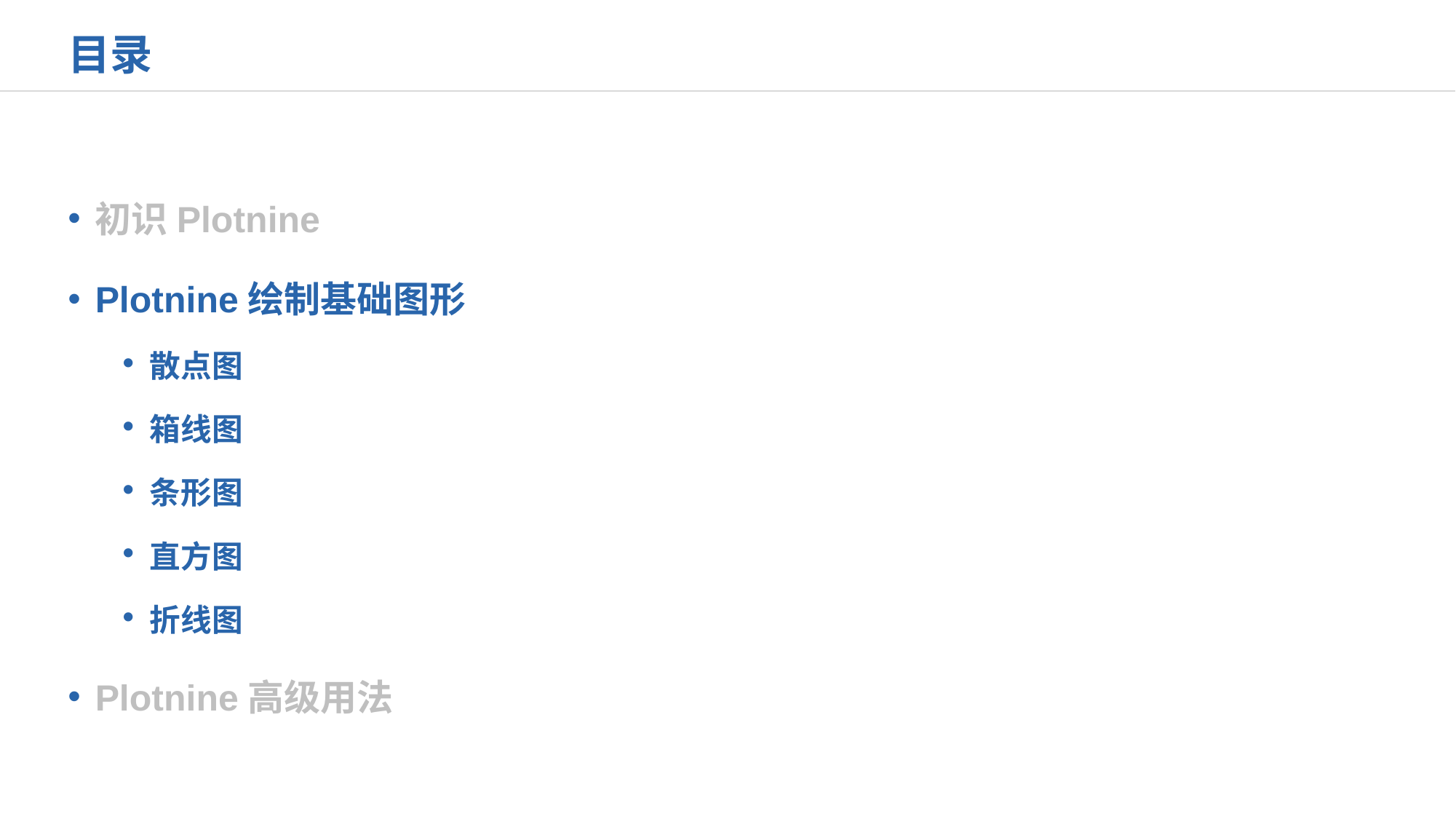

目录
初识Plotnine
Plotnine绘制基础图形
散点图
箱线图
条形图
直方图
折线图
Plotnine高级用法